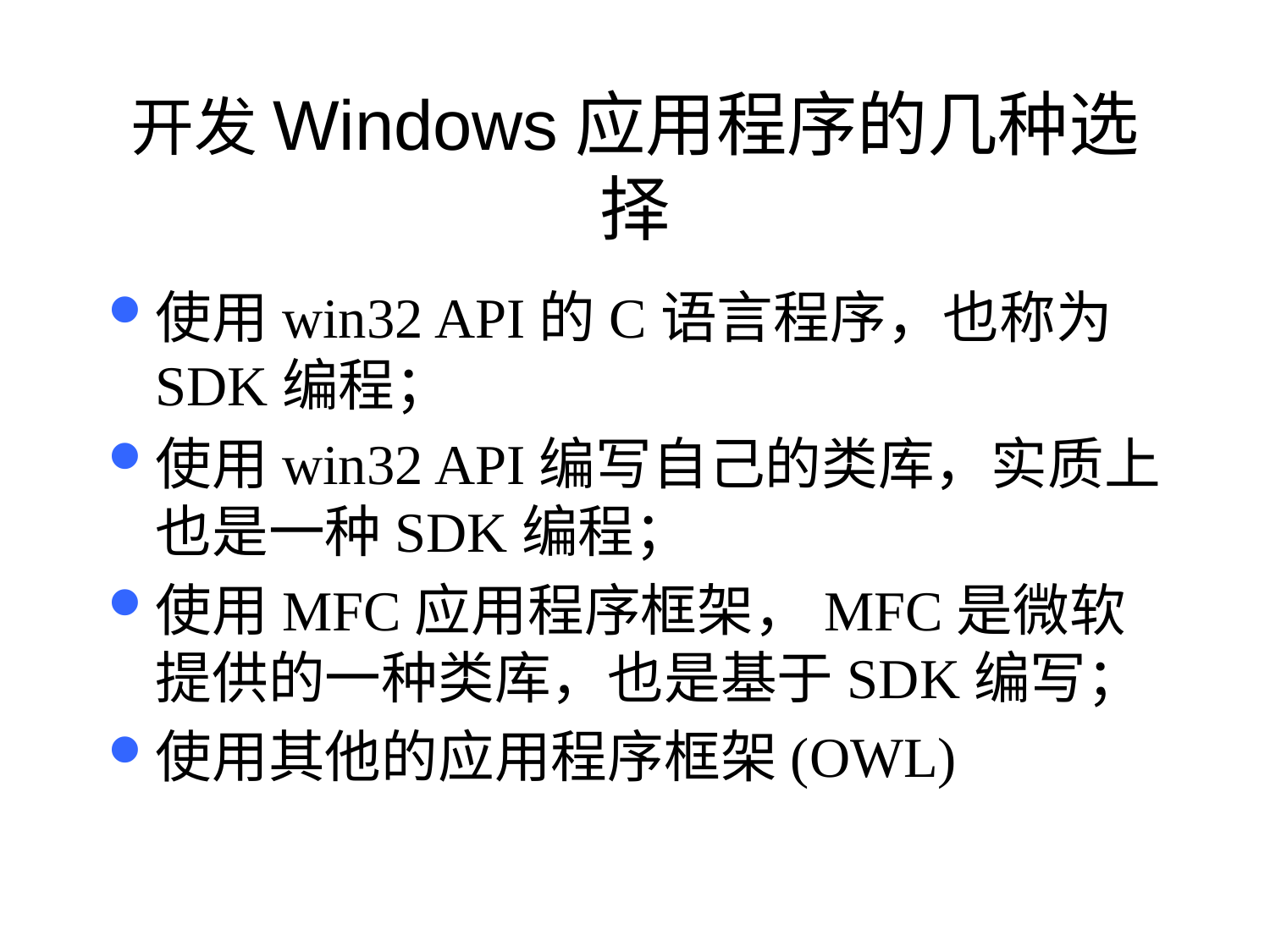

# 开发Windows应用程序的几种选择
使用win32 API的C语言程序，也称为SDK编程；
使用win32 API编写自己的类库，实质上也是一种SDK编程；
使用MFC应用程序框架，MFC是微软提供的一种类库，也是基于SDK编写；
使用其他的应用程序框架(OWL)
7